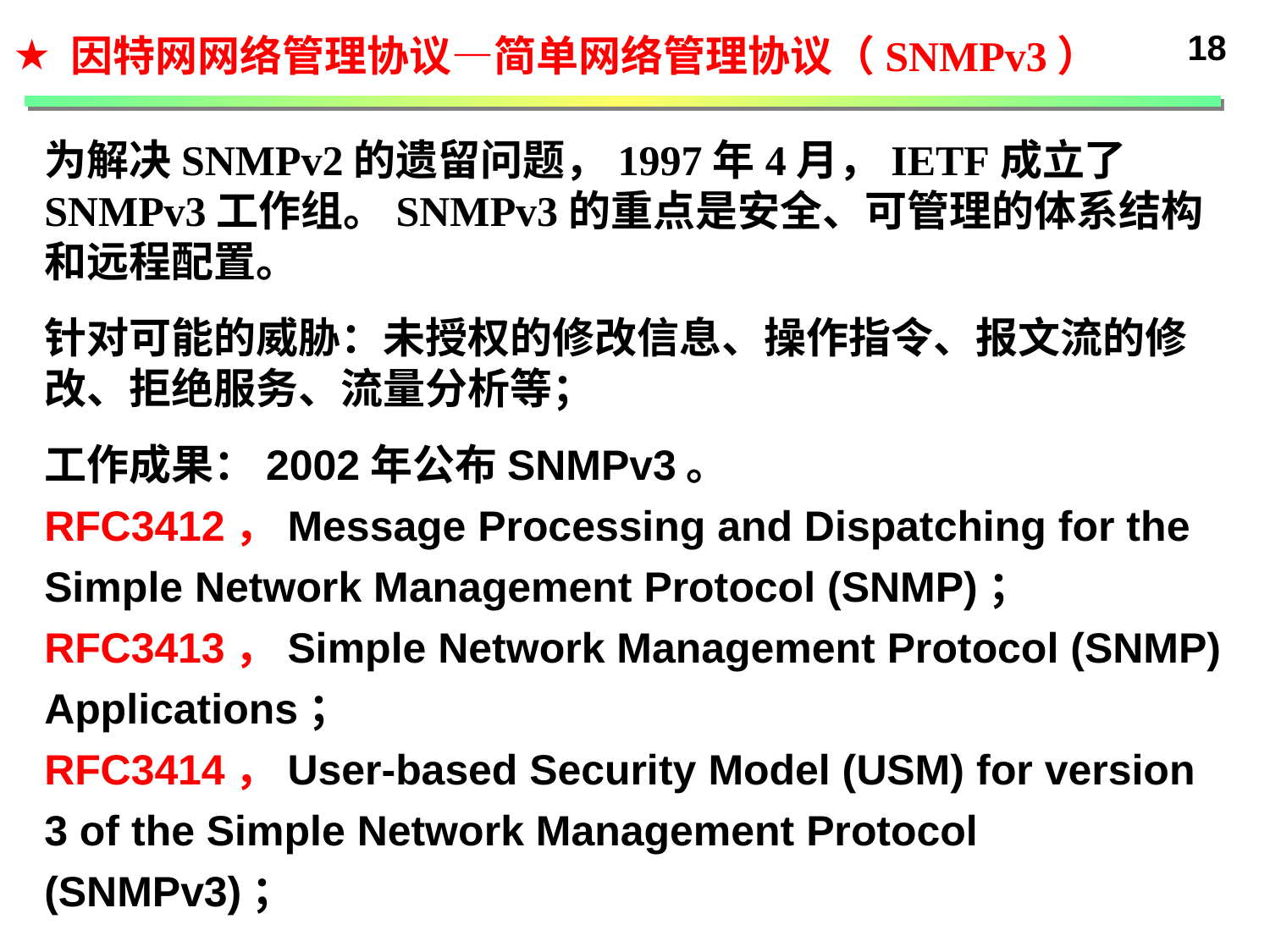

18
 因特网网络管理协议—简单网络管理协议（SNMPv3）

为解决SNMPv2的遗留问题，1997年4月，IETF成立了SNMPv3工作组。SNMPv3的重点是安全、可管理的体系结构和远程配置。

针对可能的威胁：未授权的修改信息、操作指令、报文流的修改、拒绝服务、流量分析等；

工作成果：2002年公布SNMPv3。
RFC3412，Message Processing and Dispatching for the Simple Network Management Protocol (SNMP)；
RFC3413，Simple Network Management Protocol (SNMP) Applications；
RFC3414，User-based Security Model (USM) for version 3 of the Simple Network Management Protocol (SNMPv3)；